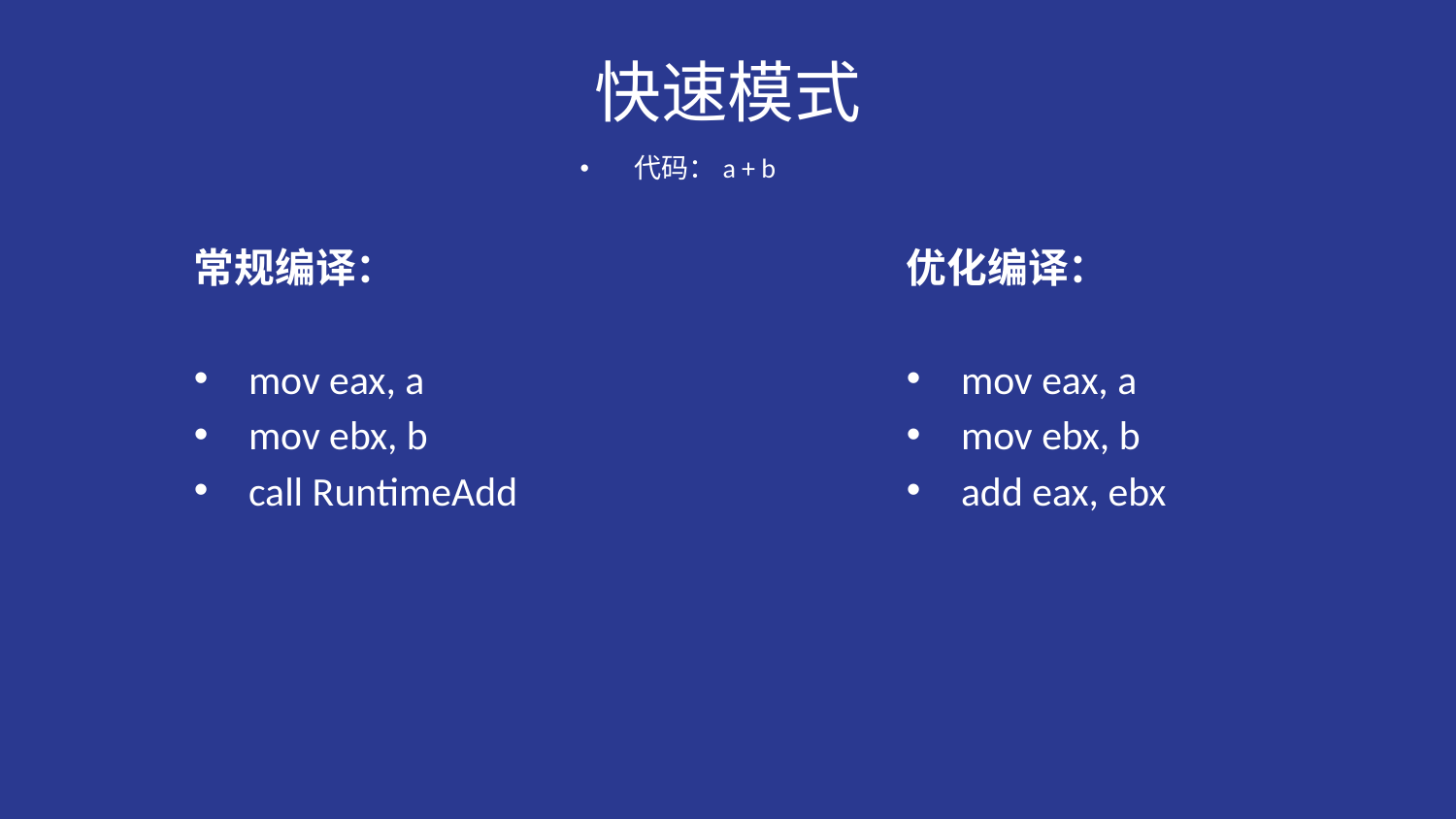

# 快速模式
代码：a + b
常规编译：

mov eax, a
mov ebx, b
call RuntimeAdd

优化编译：

mov eax, a
mov ebx, b
add eax, ebx